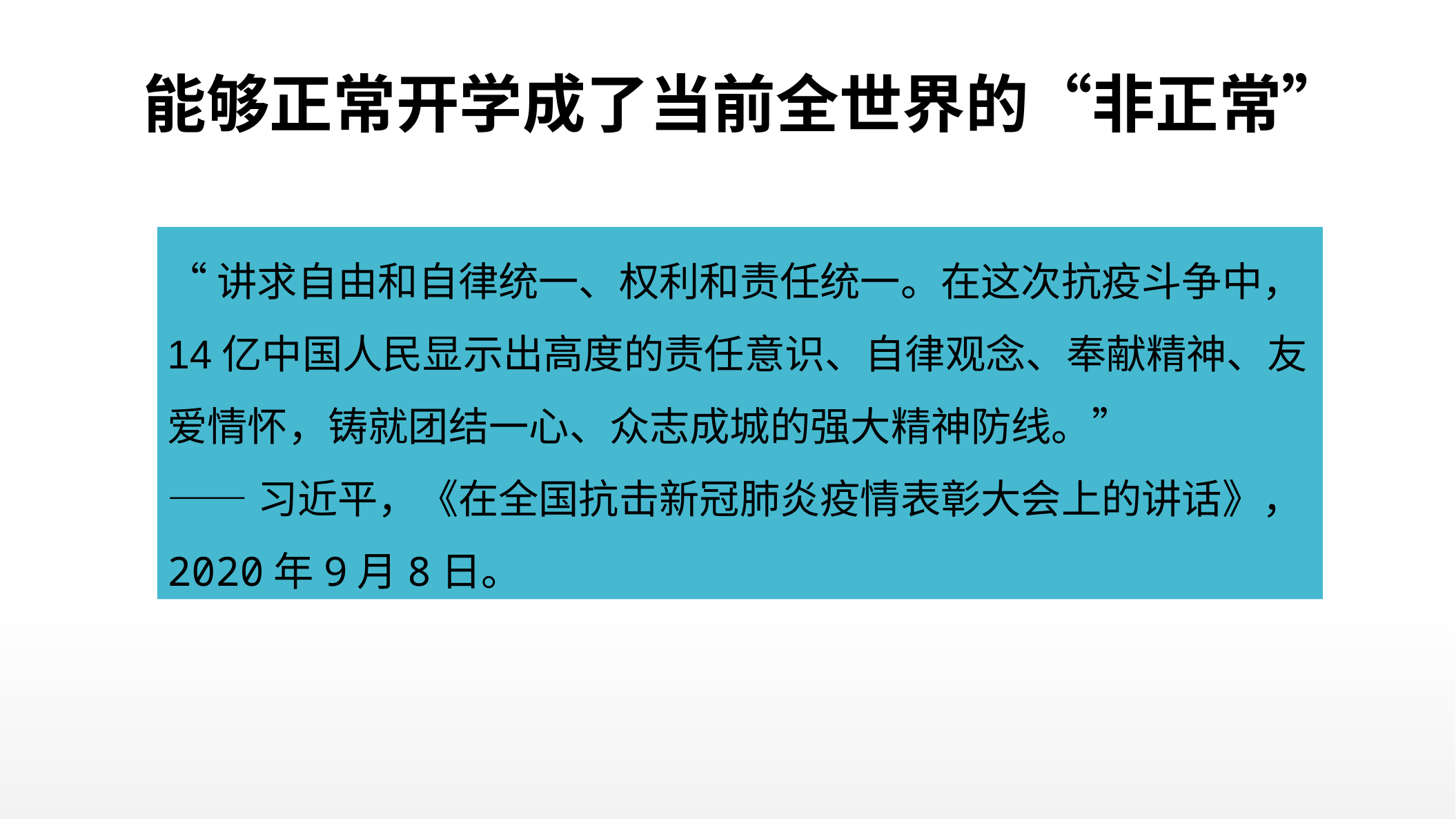

# 能够正常开学成了当前全世界的“非正常”
“讲求自由和自律统一、权利和责任统一。在这次抗疫斗争中，14亿中国人民显示出高度的责任意识、自律观念、奉献精神、友爱情怀，铸就团结一心、众志成城的强大精神防线。”
——习近平，《在全国抗击新冠肺炎疫情表彰大会上的讲话》，2020年9月8日。